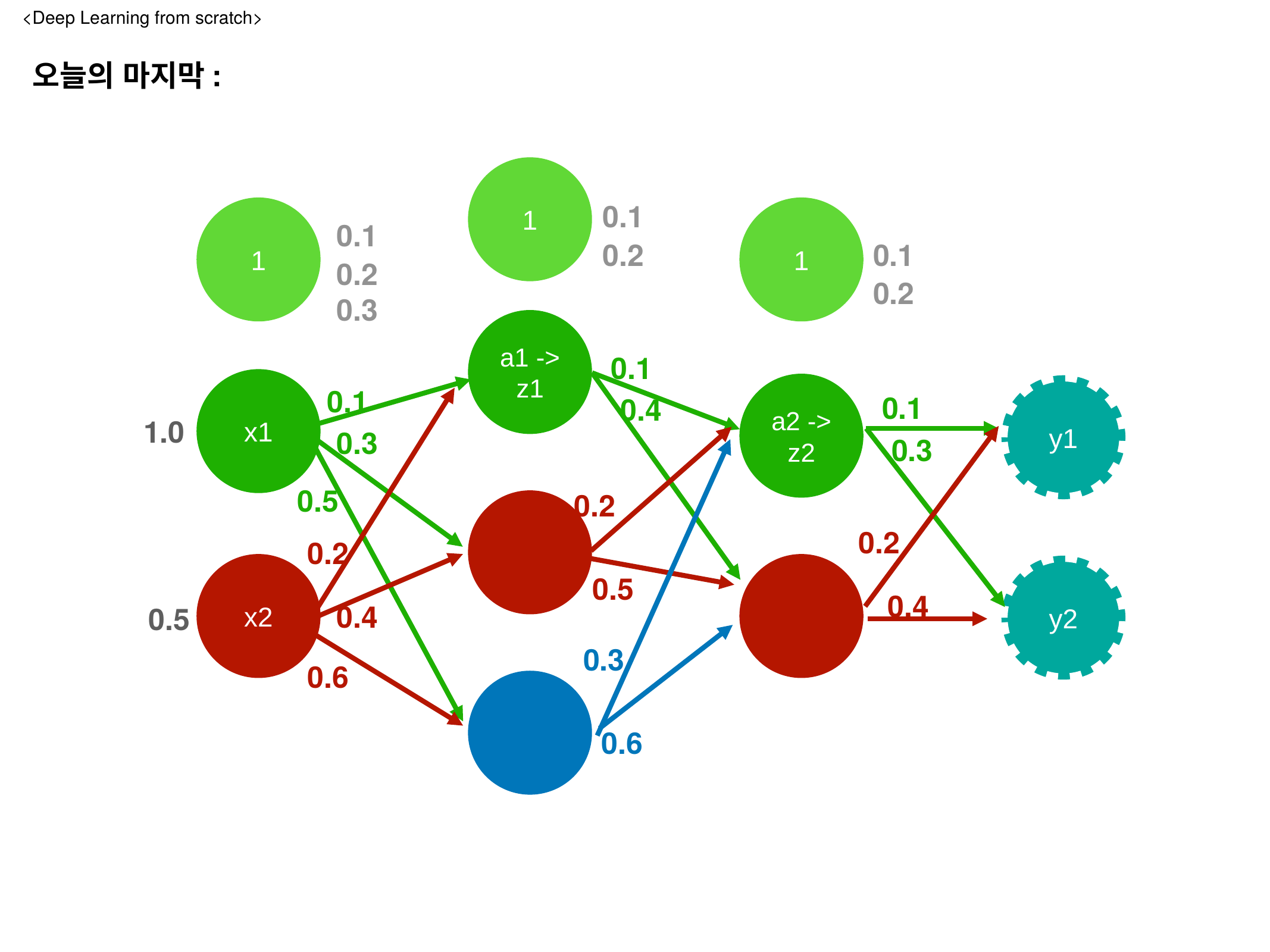

오늘의 마지막:
1
0.1
1
1
0.1
0.2
0.1
0.2
0.2
0.3
a1 -> z1
0.1
x1

a2 -> z2
y1
0.1

0.1
0.4

1.0
0.3

0.3

0.5
0.2

0.2
0.2

x2

y2

0.5
0.4
0.4
0.5

0.3
0.6

0.6